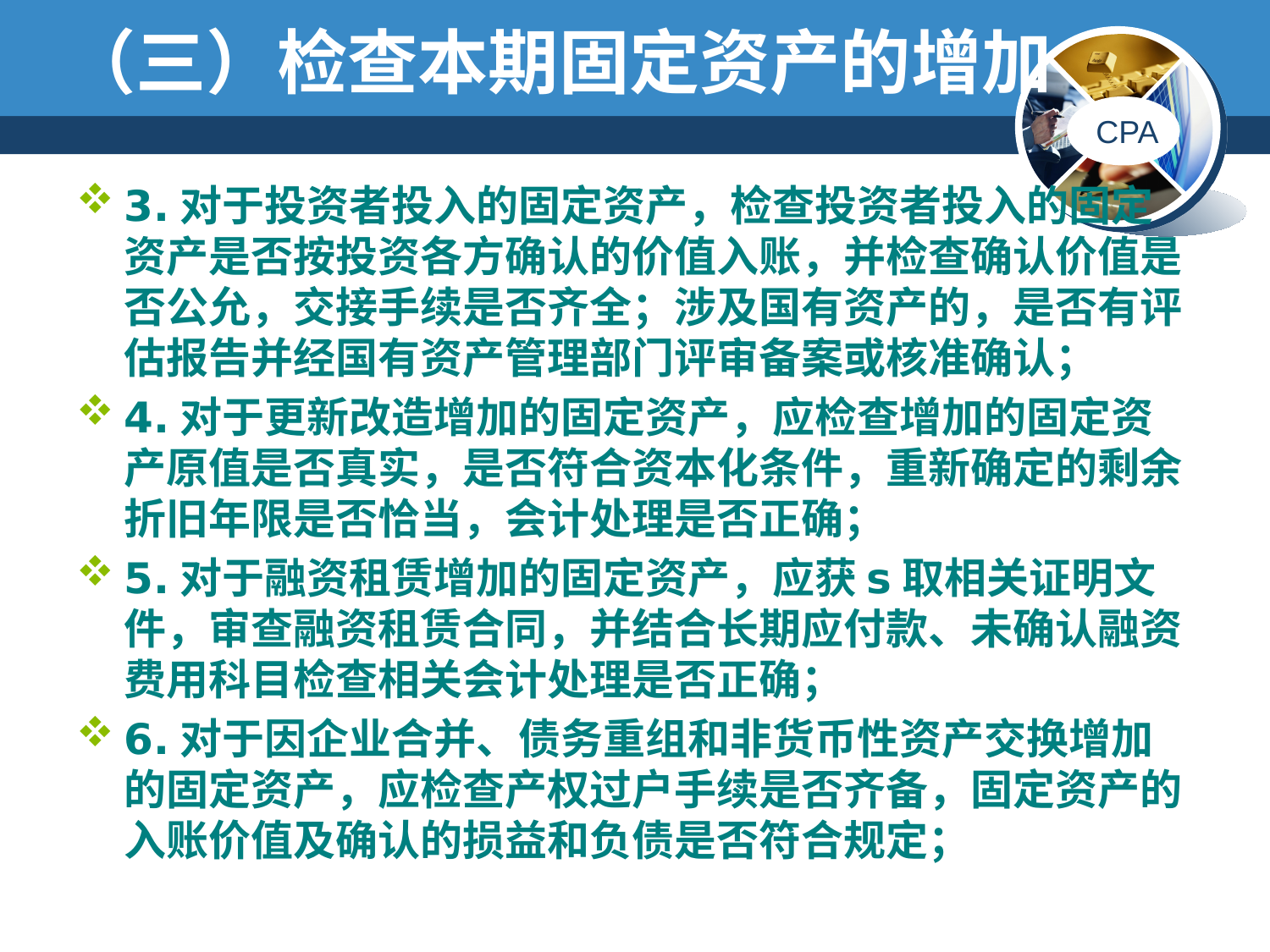

# （三）检查本期固定资产的增加
3.对于投资者投入的固定资产，检查投资者投入的固定资产是否按投资各方确认的价值入账，并检查确认价值是否公允，交接手续是否齐全；涉及国有资产的，是否有评估报告并经国有资产管理部门评审备案或核准确认；
4.对于更新改造增加的固定资产，应检查增加的固定资产原值是否真实，是否符合资本化条件，重新确定的剩余折旧年限是否恰当，会计处理是否正确；
5.对于融资租赁增加的固定资产，应获s取相关证明文件，审查融资租赁合同，并结合长期应付款、未确认融资费用科目检查相关会计处理是否正确；
6.对于因企业合并、债务重组和非货币性资产交换增加的固定资产，应检查产权过户手续是否齐备，固定资产的入账价值及确认的损益和负债是否符合规定；